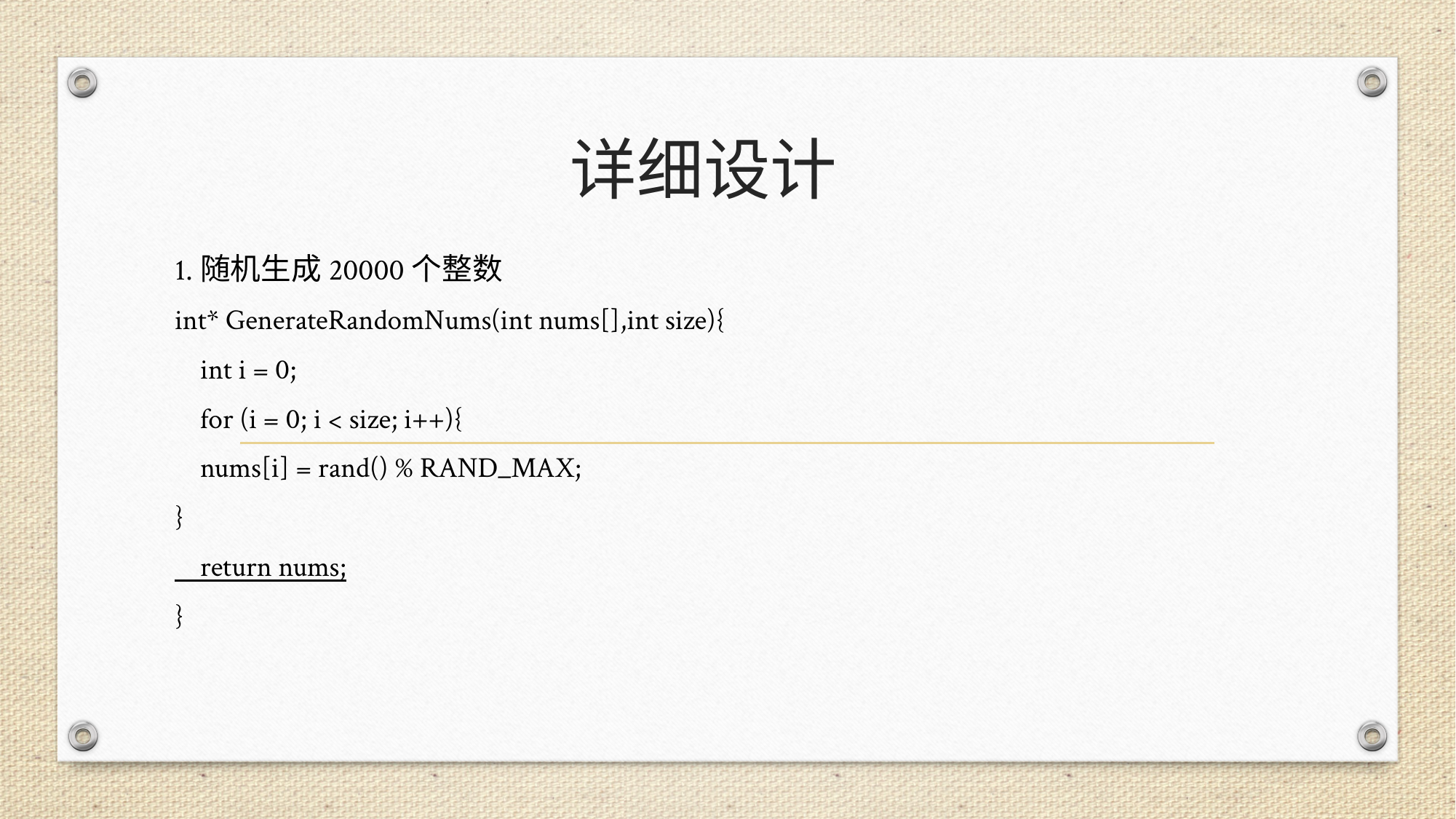

# 详细设计
1.随机生成20000个整数
int* GenerateRandomNums(int nums[],int size){
    int i = 0;
    for (i = 0; i < size; i++){
    nums[i] = rand() % RAND_MAX;
}
    return nums;
}